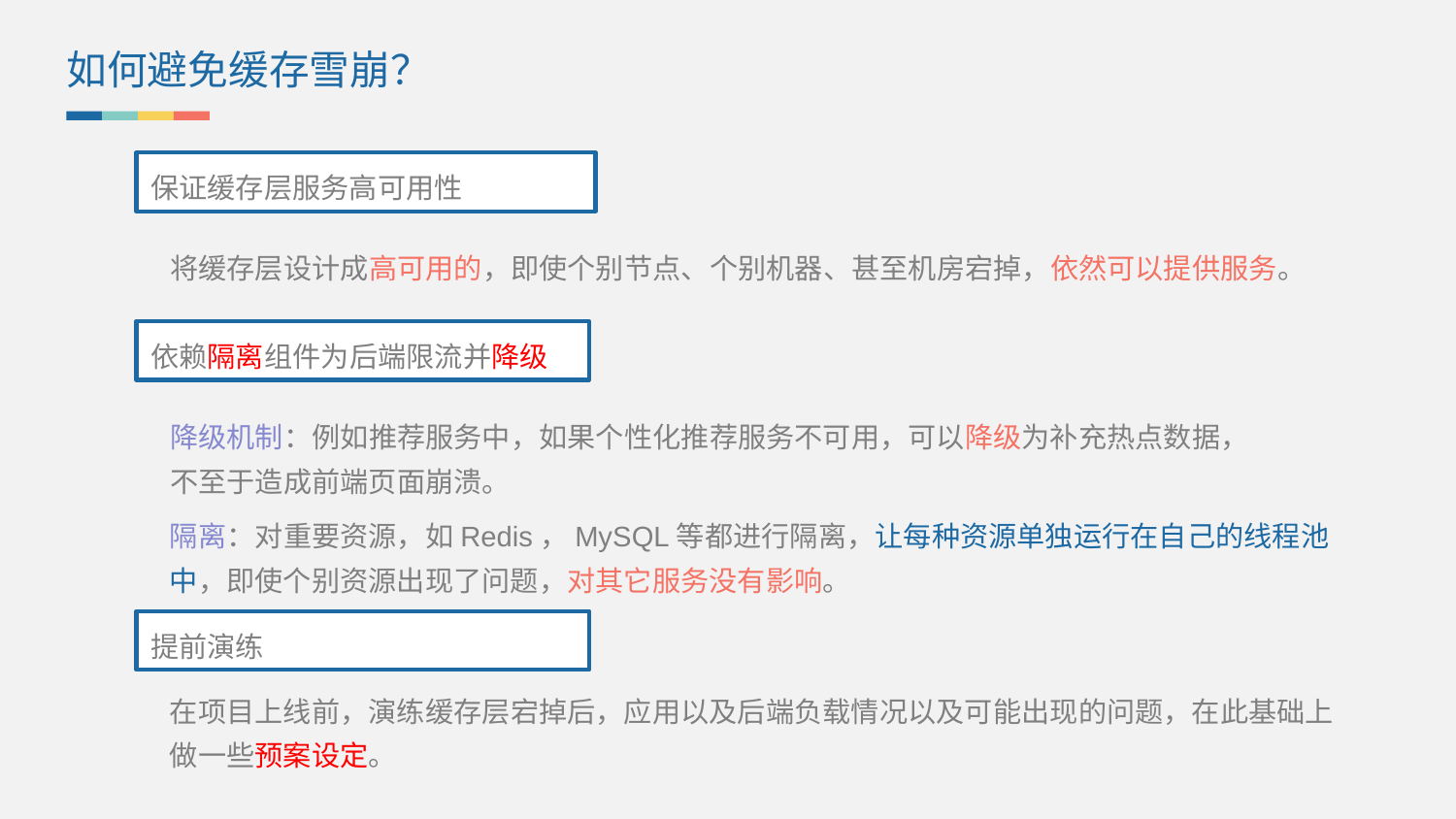

如何避免缓存雪崩？

保证缓存层服务高可用性
将缓存层设计成高可用的，即使个别节点、个别机器、甚至机房宕掉，依然可以提供服务。
依赖隔离组件为后端限流并降级
降级机制：例如推荐服务中，如果个性化推荐服务不可用，可以降级为补充热点数据，不至于造成前端页面崩溃。
隔离：对重要资源，如Redis，MySQL等都进行隔离，让每种资源单独运行在自己的线程池中，即使个别资源出现了问题，对其它服务没有影响。
提前演练
在项目上线前，演练缓存层宕掉后，应用以及后端负载情况以及可能出现的问题，在此基础上做一些预案设定。